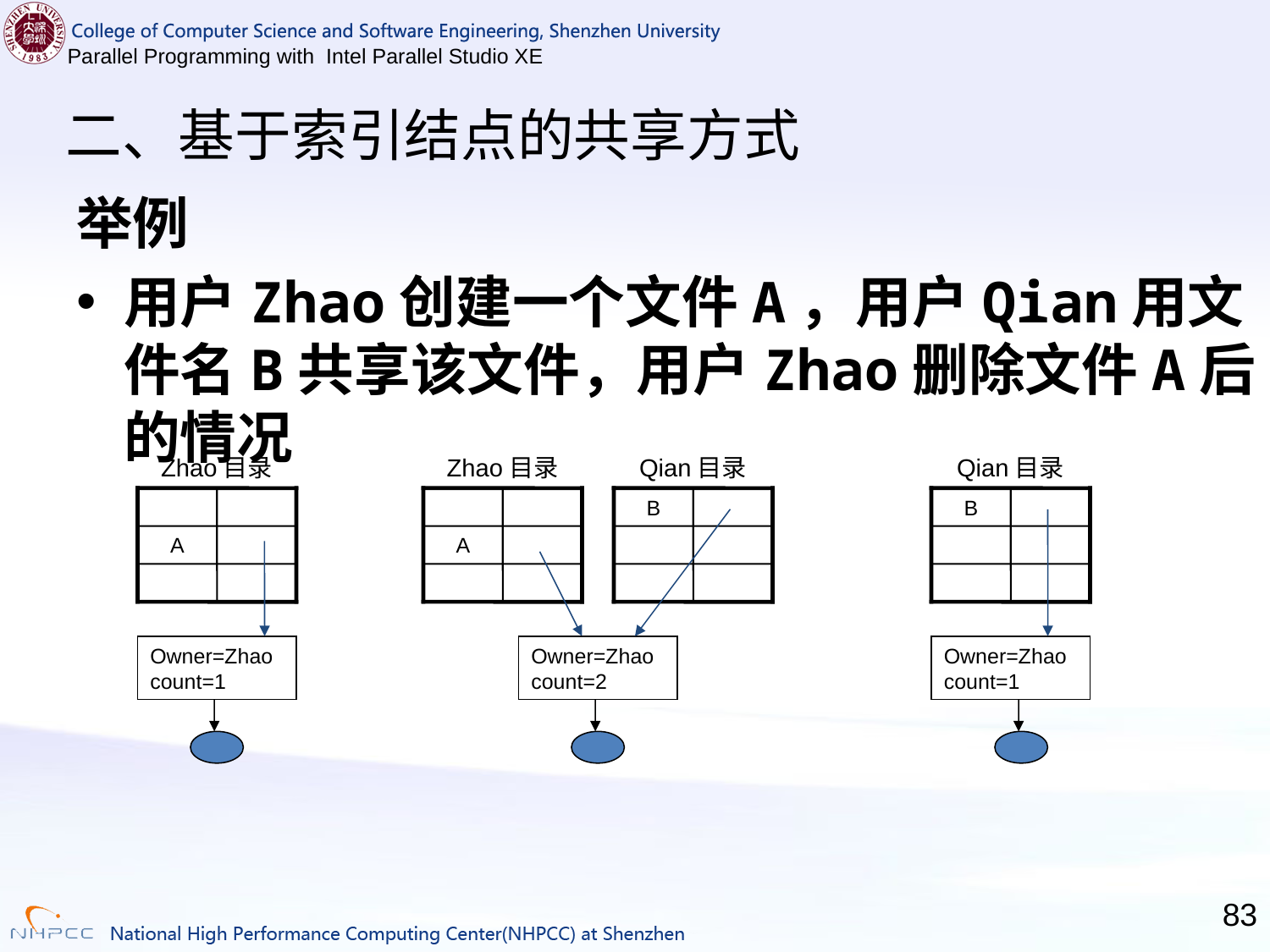

# 二、基于索引结点的共享方式
举例
用户Zhao创建一个文件A，用户Qian用文件名B共享该文件，用户Zhao删除文件A后的情况
Zhao目录

A

Owner=Zhao
count=1

Zhao目录
Qian目录

B

A

Owner=Zhao
count=2

Qian目录
B

Owner=Zhao
count=1

83